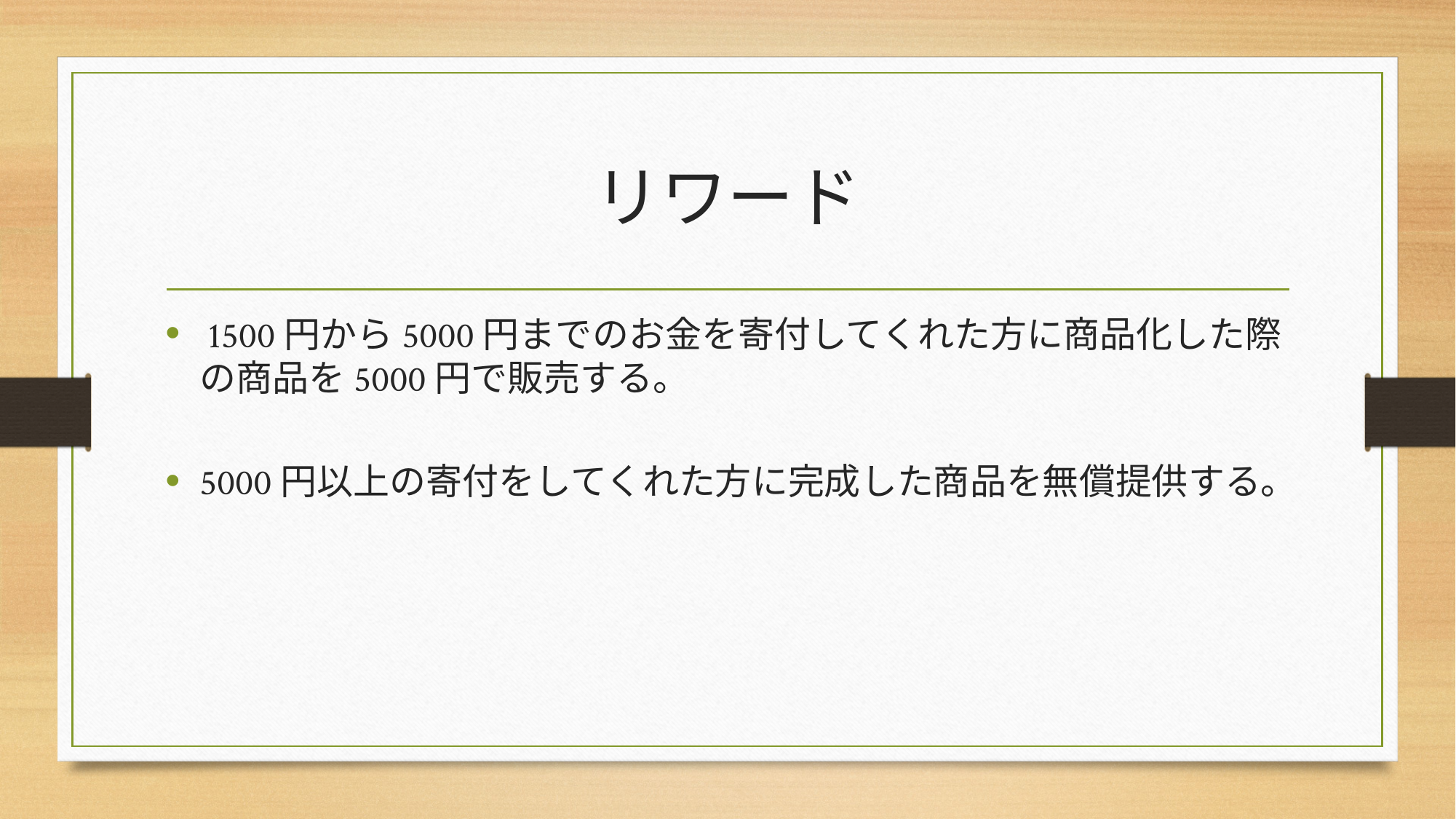

# リワード
 1500円から5000円までのお金を寄付してくれた方に商品化した際の商品を5000円で販売する。
5000円以上の寄付をしてくれた方に完成した商品を無償提供する。